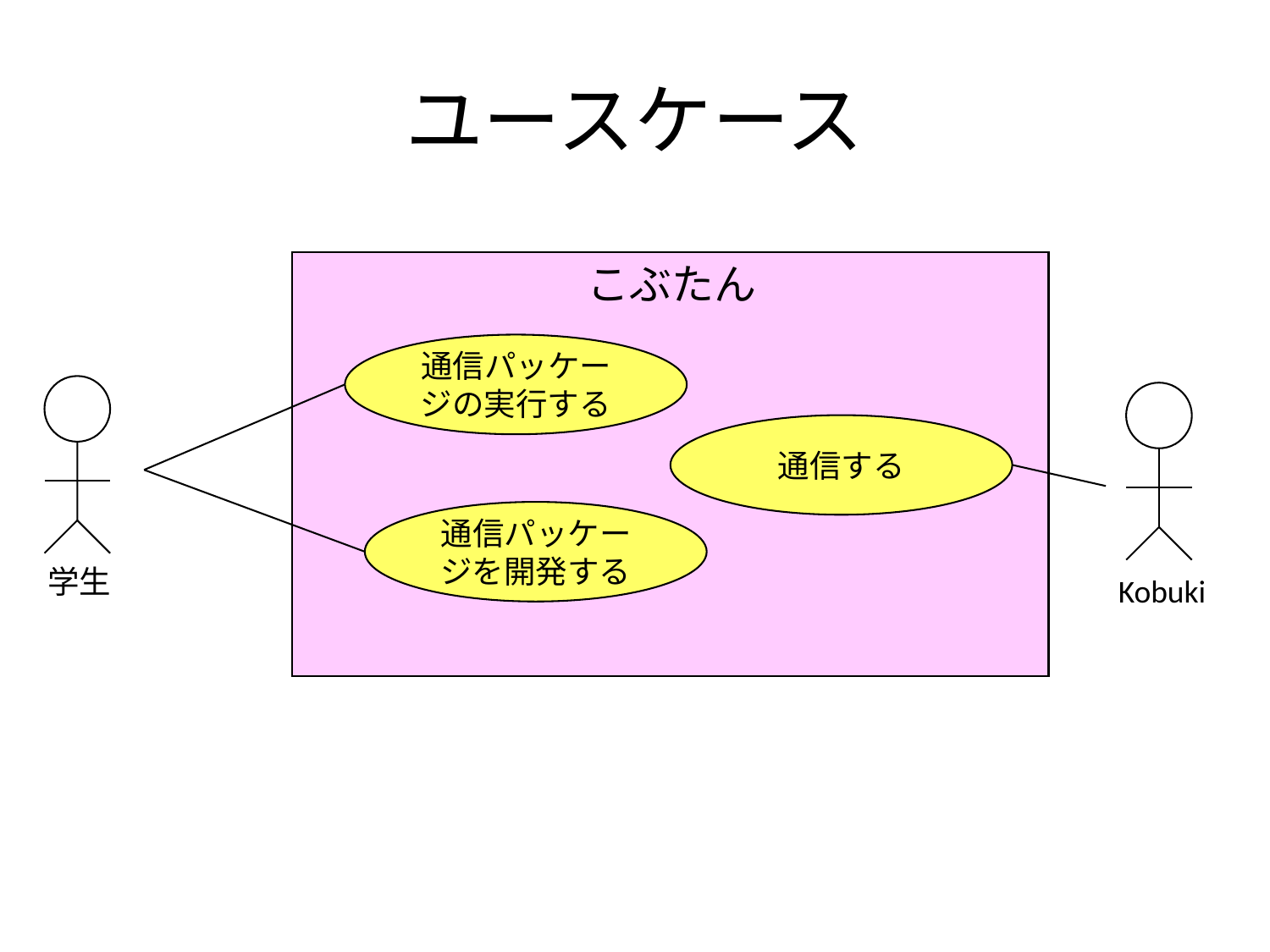

# ユースケース
こぶたん

通信パッケージの実行する

通信する
通信パッケージを開発する
学生
Kobuki